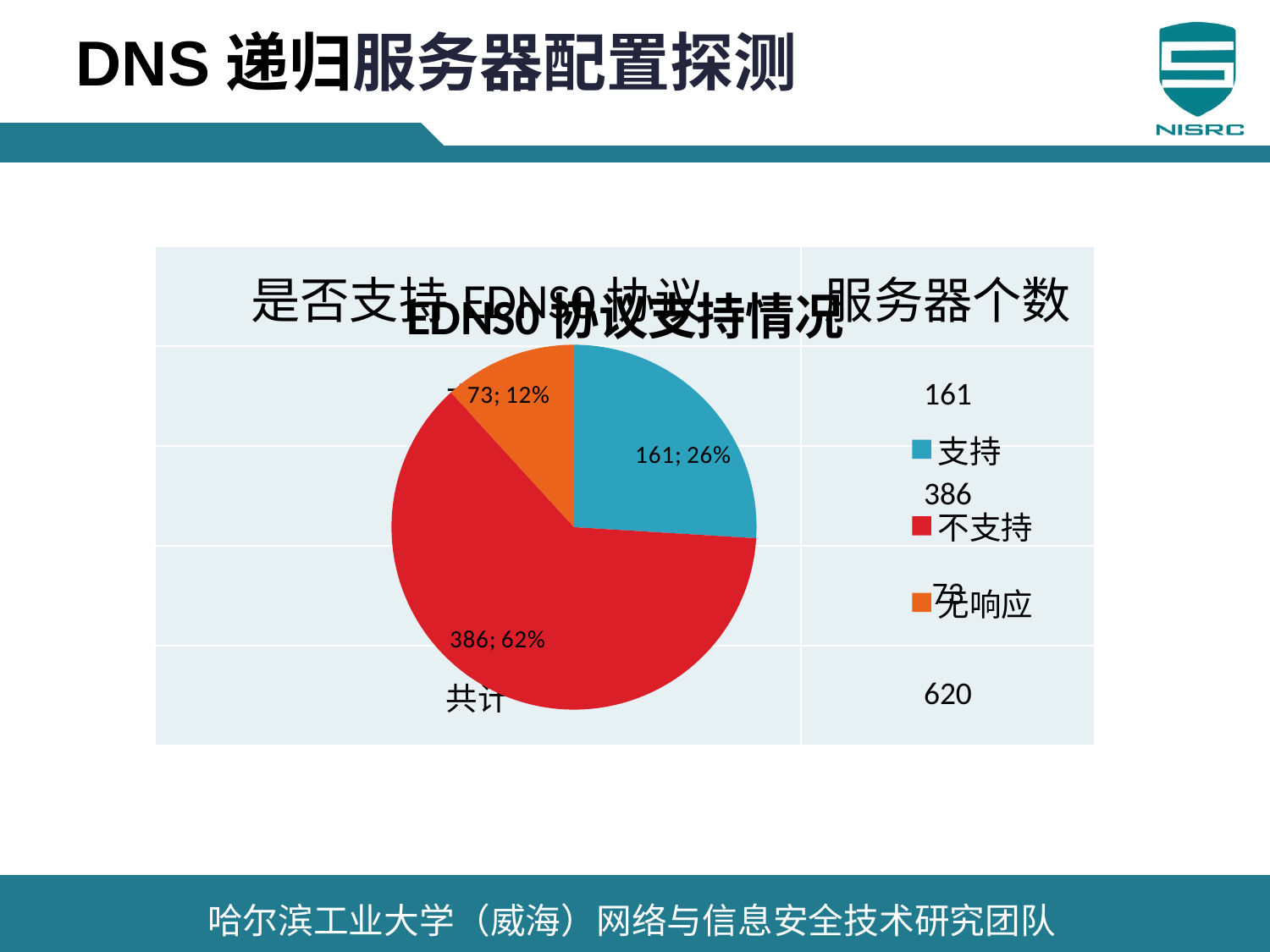

# DNS递归服务器配置探测

### Chart:

| Category |  |
|---|---|
| 支持 | 63.0 |
| 不支持 | 479.0 |
| 无响应 | 78.0 |
| 是否支持TCP协议 | 服务器个数 |
| --- | --- |
| 支持 | 264 |
| 不支持 | 285 |
| 无响应 | 71 |
| 共计 | 620 |

### Chart:

| Category |  |
|---|---|
| 支持 | 264.0 |
| 不支持 | 285.0 |
| 无响应 | 71.0 |
| 是否支持EDNS0协议 | 服务器个数 |
| --- | --- |
| 支持 | 161 |
| 不支持 | 386 |
| 无响应 | 73 |
| 共计 | 620 |

### Chart:

| Category |  |
|---|---|
| 支持 | 161.0 |
| 不支持 | 386.0 |
| 无响应 | 73.0 |
| 是否支持DNSSEC协议 | 服务器个数 |
| --- | --- |
| 支持 | 63 |
| 不支持 | 479 |
| 无响应 | 78 |
| 共计 | 620 |